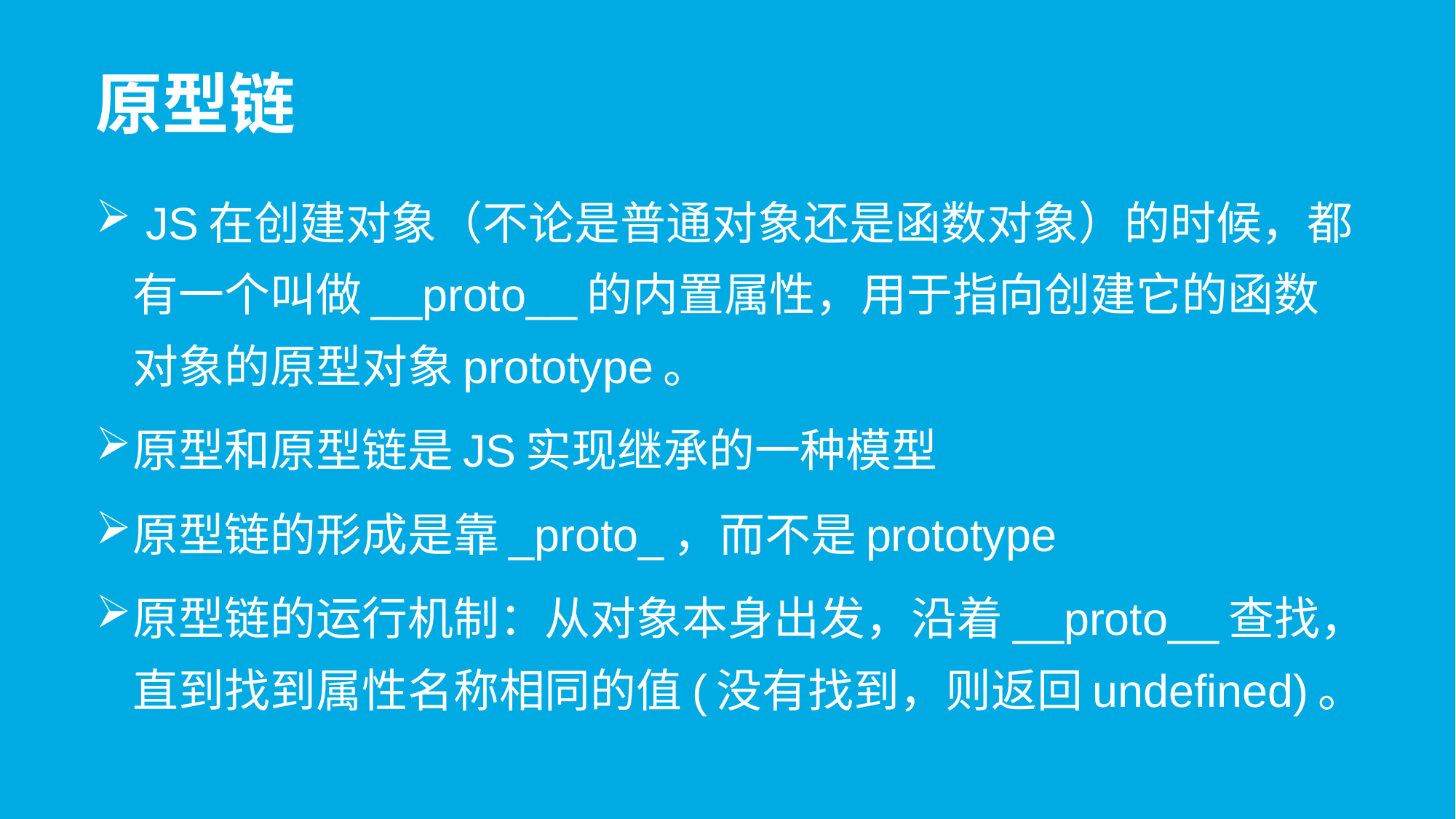

# 原型链
 JS在创建对象（不论是普通对象还是函数对象）的时候，都有一个叫做__proto__的内置属性，用于指向创建它的函数对象的原型对象prototype。
原型和原型链是JS实现继承的一种模型
原型链的形成是靠_proto_，而不是prototype
原型链的运行机制：从对象本身出发，沿着__proto__查找，直到找到属性名称相同的值(没有找到，则返回undefined)。